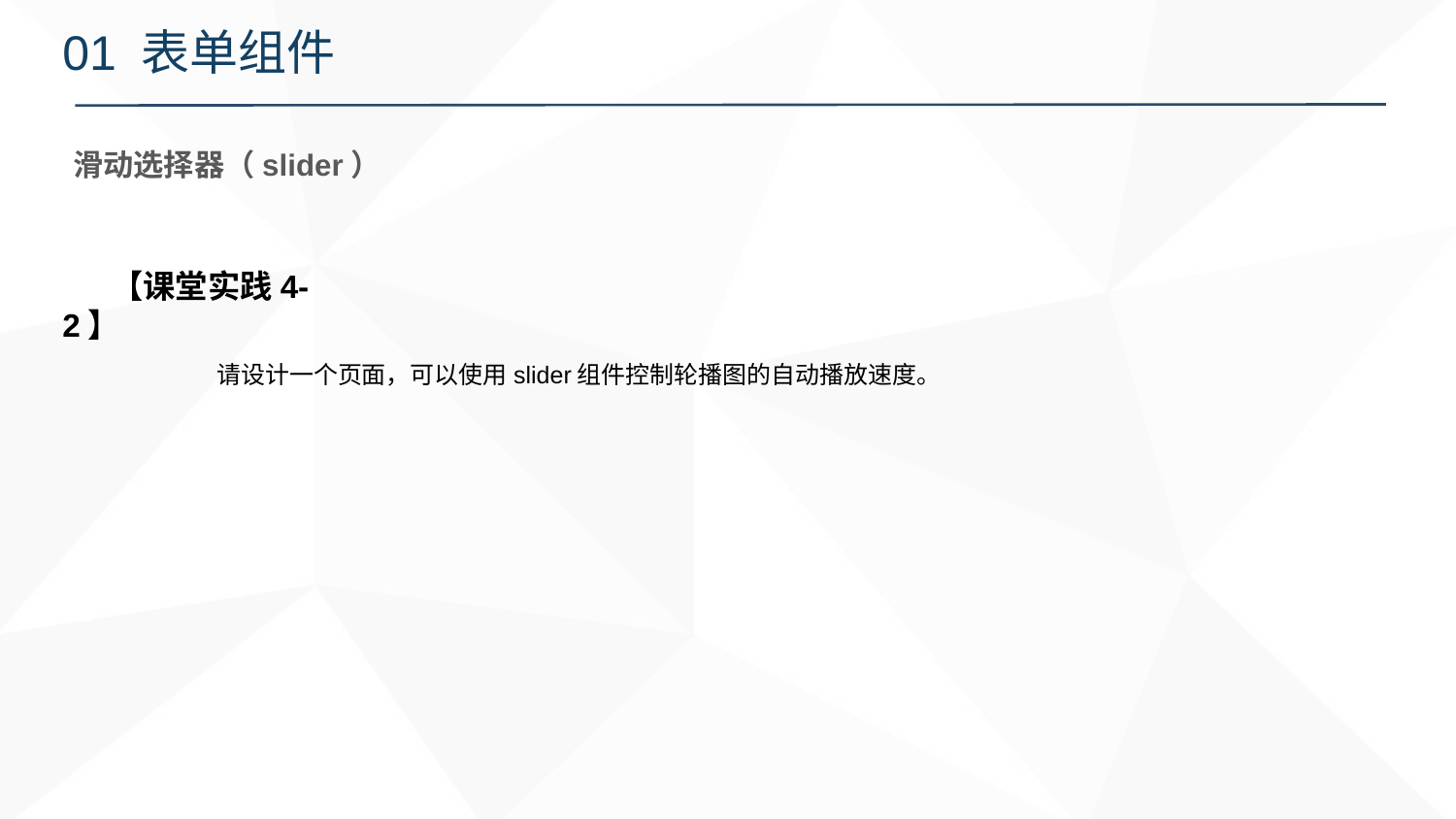

# 01 表单组件
滑动选择器（slider）

【课堂实践4-2】

请设计一个页面，可以使用slider组件控制轮播图的自动播放速度。